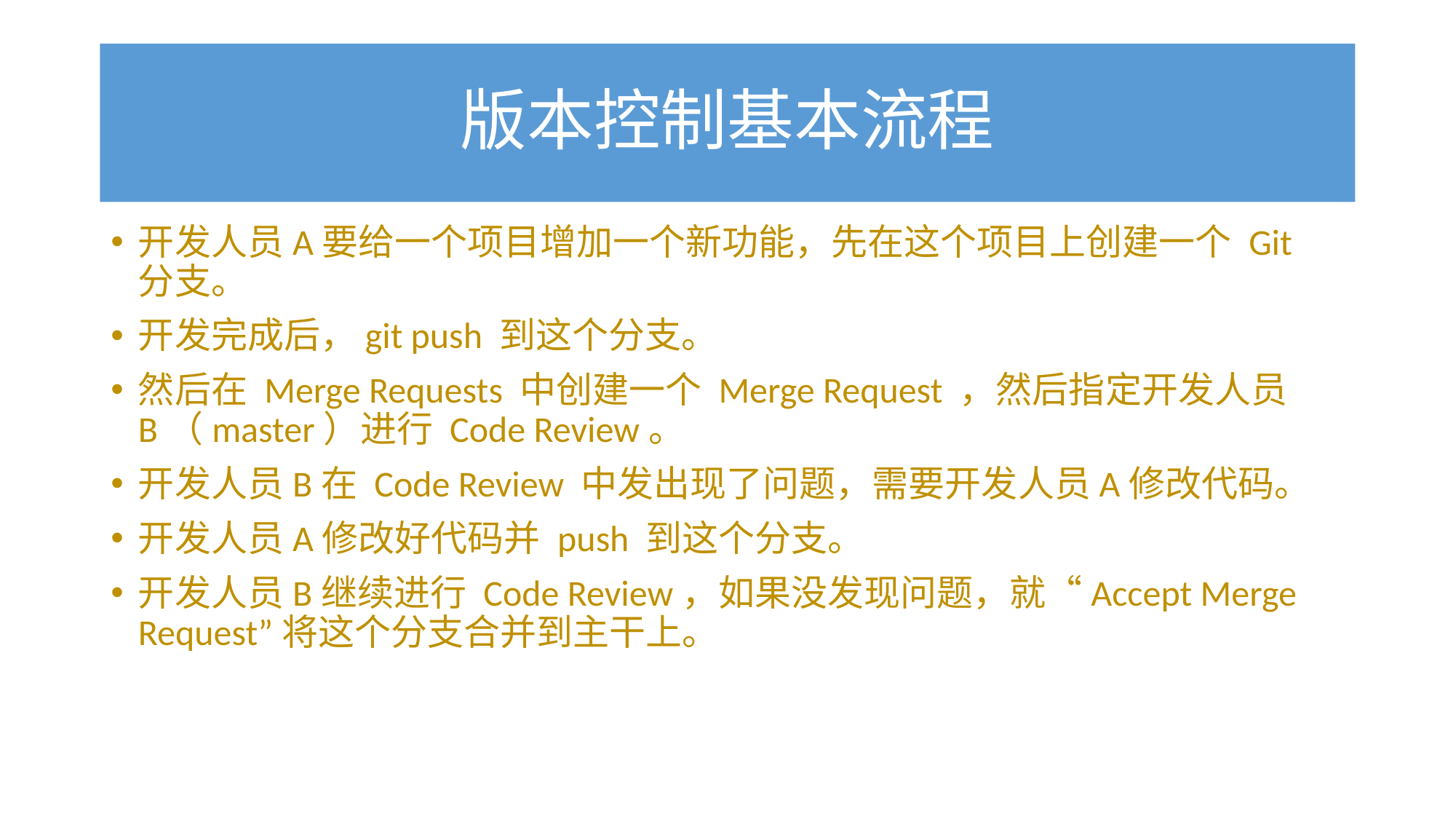

# 版本控制基本流程
开发人员A要给一个项目增加一个新功能，先在这个项目上创建一个 Git 分支。
开发完成后，git push 到这个分支。
然后在 Merge Requests 中创建一个 Merge Request ，然后指定开发人员B（master）进行 Code Review。
开发人员B在 Code Review 中发出现了问题，需要开发人员A修改代码。
开发人员A修改好代码并 push 到这个分支。
开发人员B继续进行 Code Review，如果没发现问题，就“Accept Merge Request”将这个分支合并到主干上。